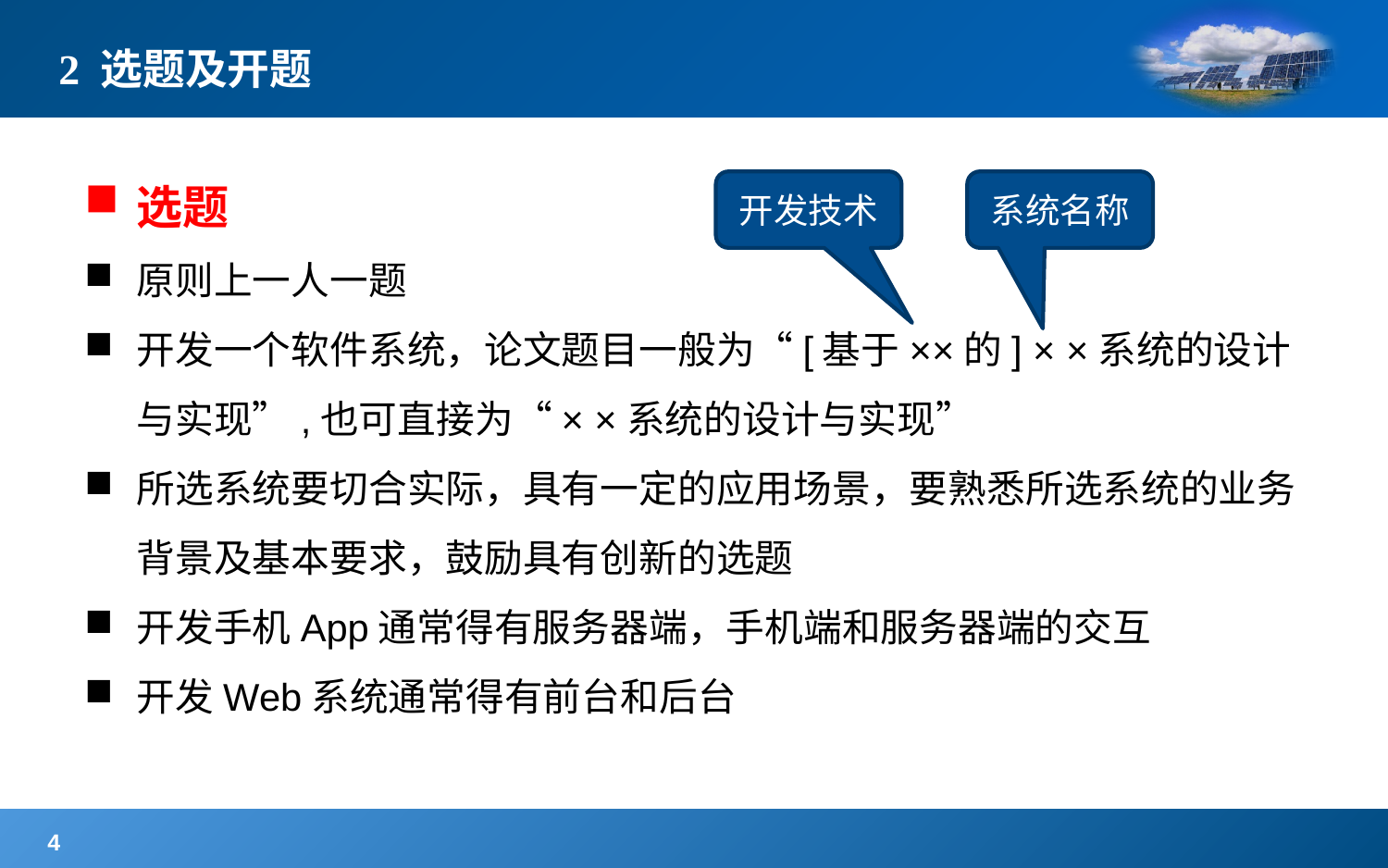

# 2 选题及开题
选题
原则上一人一题
开发一个软件系统，论文题目一般为“[基于××的] × ×系统的设计与实现”,也可直接为“× ×系统的设计与实现”
所选系统要切合实际，具有一定的应用场景，要熟悉所选系统的业务背景及基本要求，鼓励具有创新的选题
开发手机App通常得有服务器端，手机端和服务器端的交互
开发Web系统通常得有前台和后台

开发技术
系统名称